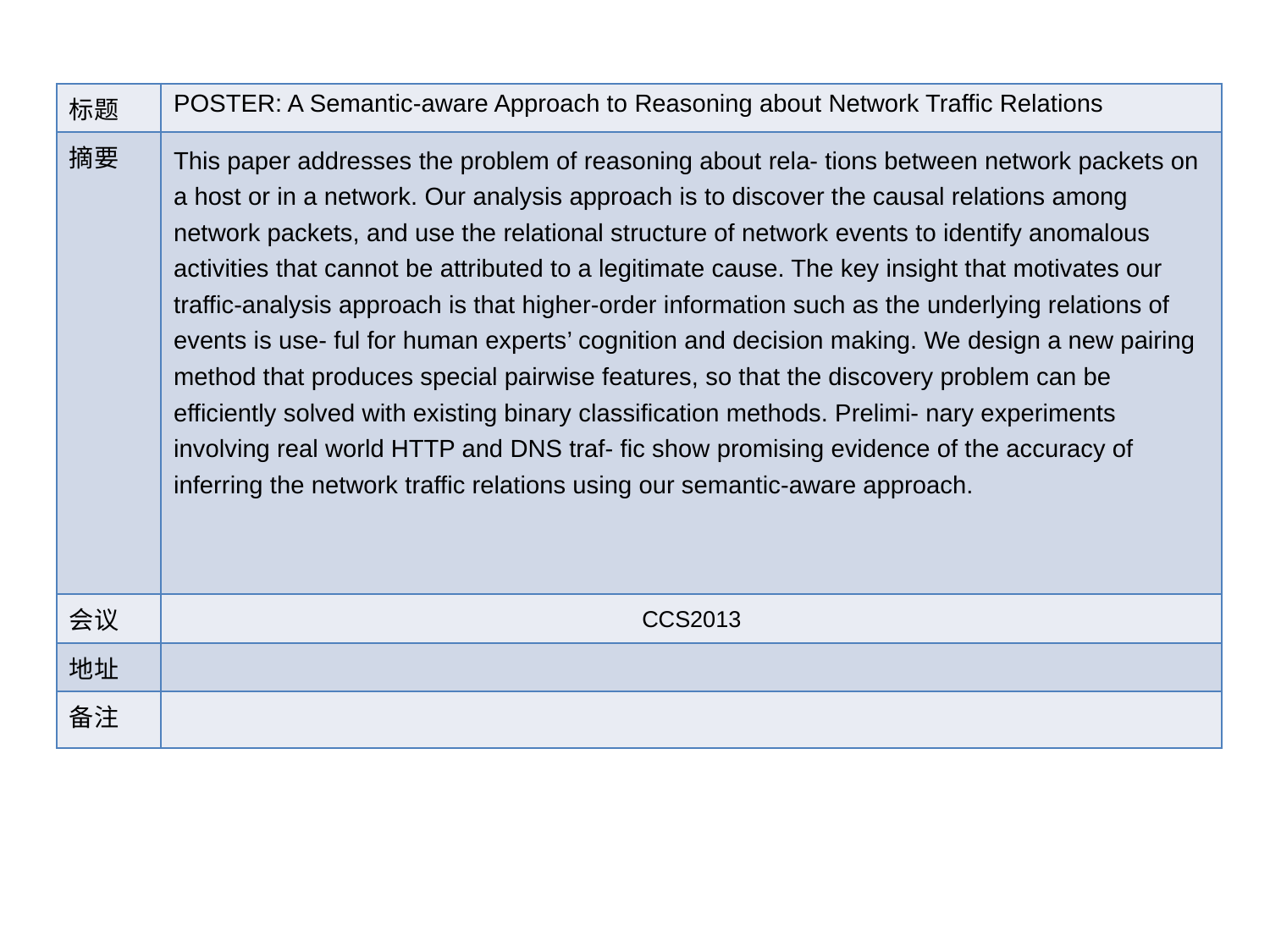

| 标题 | POSTER: A Semantic-aware Approach to Reasoning about Network Traffic Relations |
| --- | --- |
| 摘要 | This paper addresses the problem of reasoning about rela- tions between network packets on a host or in a network. Our analysis approach is to discover the causal relations among network packets, and use the relational structure of network events to identify anomalous activities that cannot be attributed to a legitimate cause. The key insight that motivates our traffic-analysis approach is that higher-order information such as the underlying relations of events is use- ful for human experts’ cognition and decision making. We design a new pairing method that produces special pairwise features, so that the discovery problem can be efficiently solved with existing binary classification methods. Prelimi- nary experiments involving real world HTTP and DNS traf- fic show promising evidence of the accuracy of inferring the network traffic relations using our semantic-aware approach. |
| 会议 | CCS2013 |
| 地址 |  |
| 备注 |  |